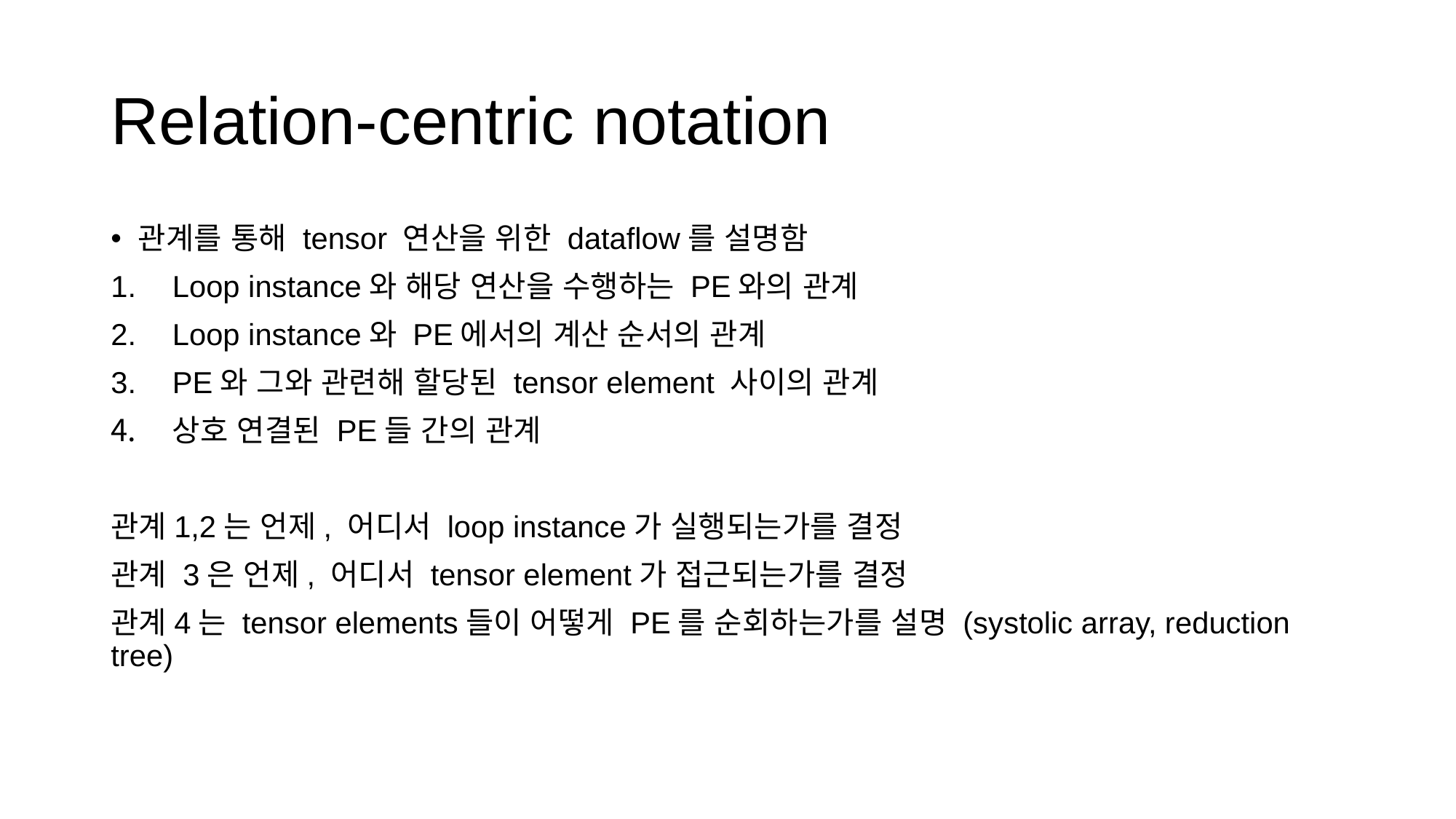

# Relation-centric notation
관계를 통해 tensor 연산을 위한 dataflow를 설명함
Loop instance와 해당 연산을 수행하는 PE와의 관계
Loop instance와 PE에서의 계산 순서의 관계
PE와 그와 관련해 할당된 tensor element 사이의 관계
상호 연결된 PE들 간의 관계

관계1,2는 언제, 어디서 loop instance가 실행되는가를 결정
관계 3은 언제, 어디서 tensor element가 접근되는가를 결정
관계4는 tensor elements들이 어떻게 PE를 순회하는가를 설명 (systolic array, reduction tree)